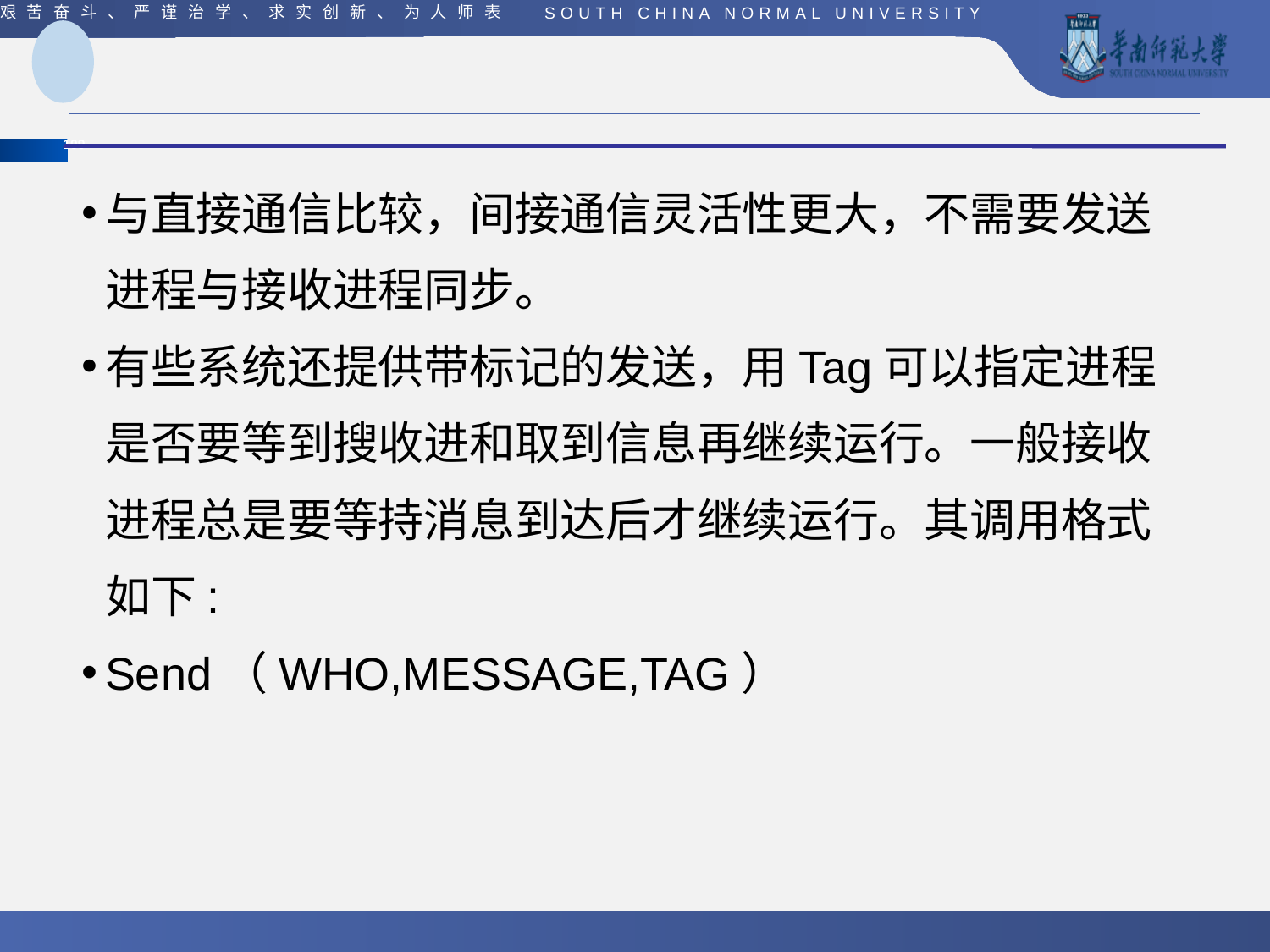

#
与直接通信比较，间接通信灵活性更大，不需要发送进程与接收进程同步。
有些系统还提供带标记的发送，用Tag可以指定进程是否要等到搜收进和取到信息再继续运行。一般接收进程总是要等持消息到达后才继续运行。其调用格式如下:
Send（WHO,MESSAGE,TAG）

109